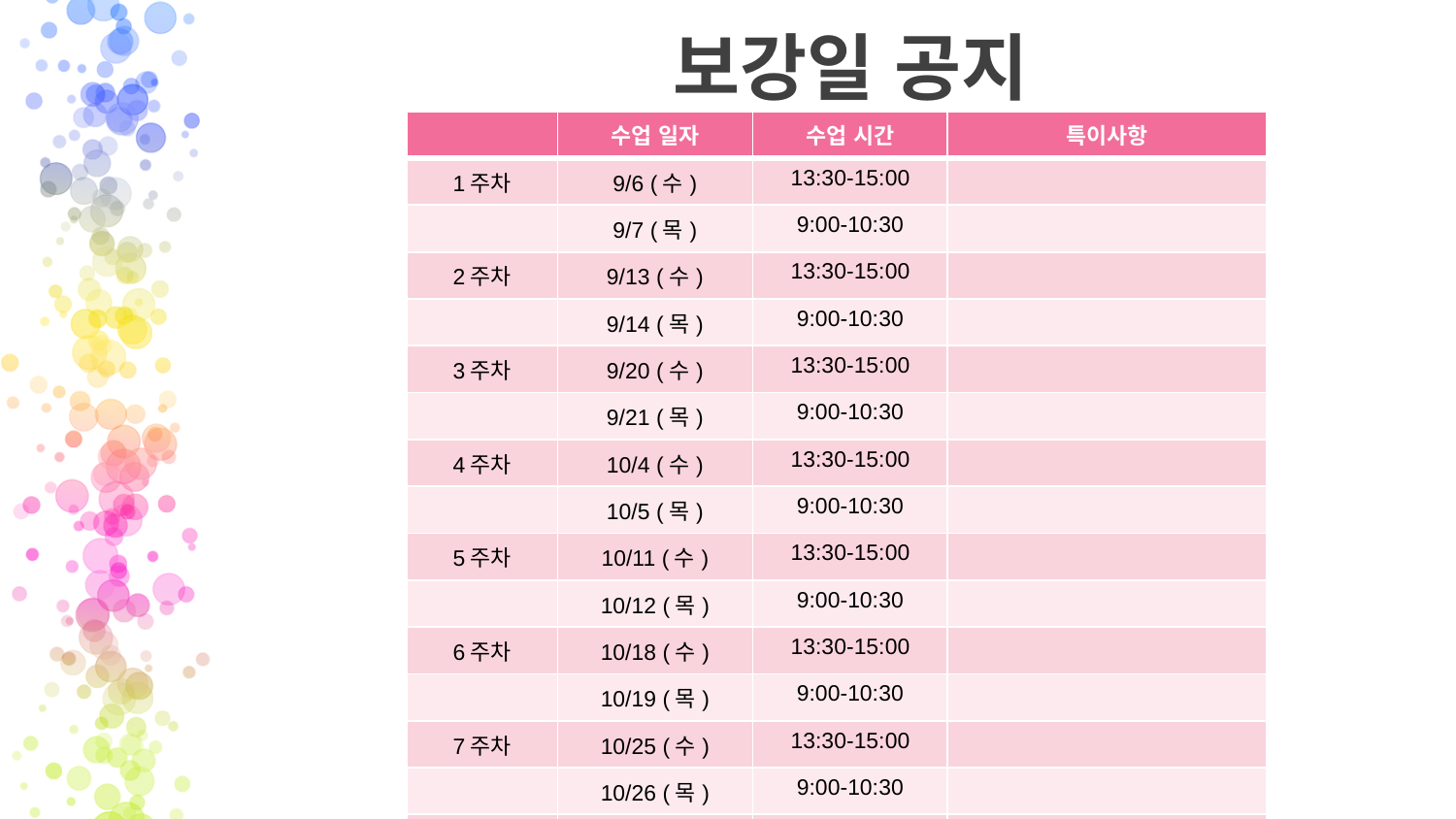

# 보강일 공지
|  | 수업 일자 | 수업 시간 | 특이사항 |
| --- | --- | --- | --- |
| 1주차 | 9/6 (수) | 13:30-15:00 |  |
|  | 9/7 (목) | 9:00-10:30 |  |
| 2주차 | 9/13 (수) | 13:30-15:00 |  |
|  | 9/14 (목) | 9:00-10:30 |  |
| 3주차 | 9/20 (수) | 13:30-15:00 |  |
|  | 9/21 (목) | 9:00-10:30 |  |
| 4주차 | 10/4 (수) | 13:30-15:00 |  |
|  | 10/5 (목) | 9:00-10:30 |  |
| 5주차 | 10/11 (수) | 13:30-15:00 |  |
|  | 10/12 (목) | 9:00-10:30 |  |
| 6주차 | 10/18 (수) | 13:30-15:00 |  |
|  | 10/19 (목) | 9:00-10:30 |  |
| 7주차 | 10/25 (수) | 13:30-15:00 |  |
|  | 10/26 (목) | 9:00-10:30 |  |
| 8주차 | 11/1 (수) | 13:30-15:00 |  |
|  | 11/2 (목) | 9:00-10:30 | 중간고사 |